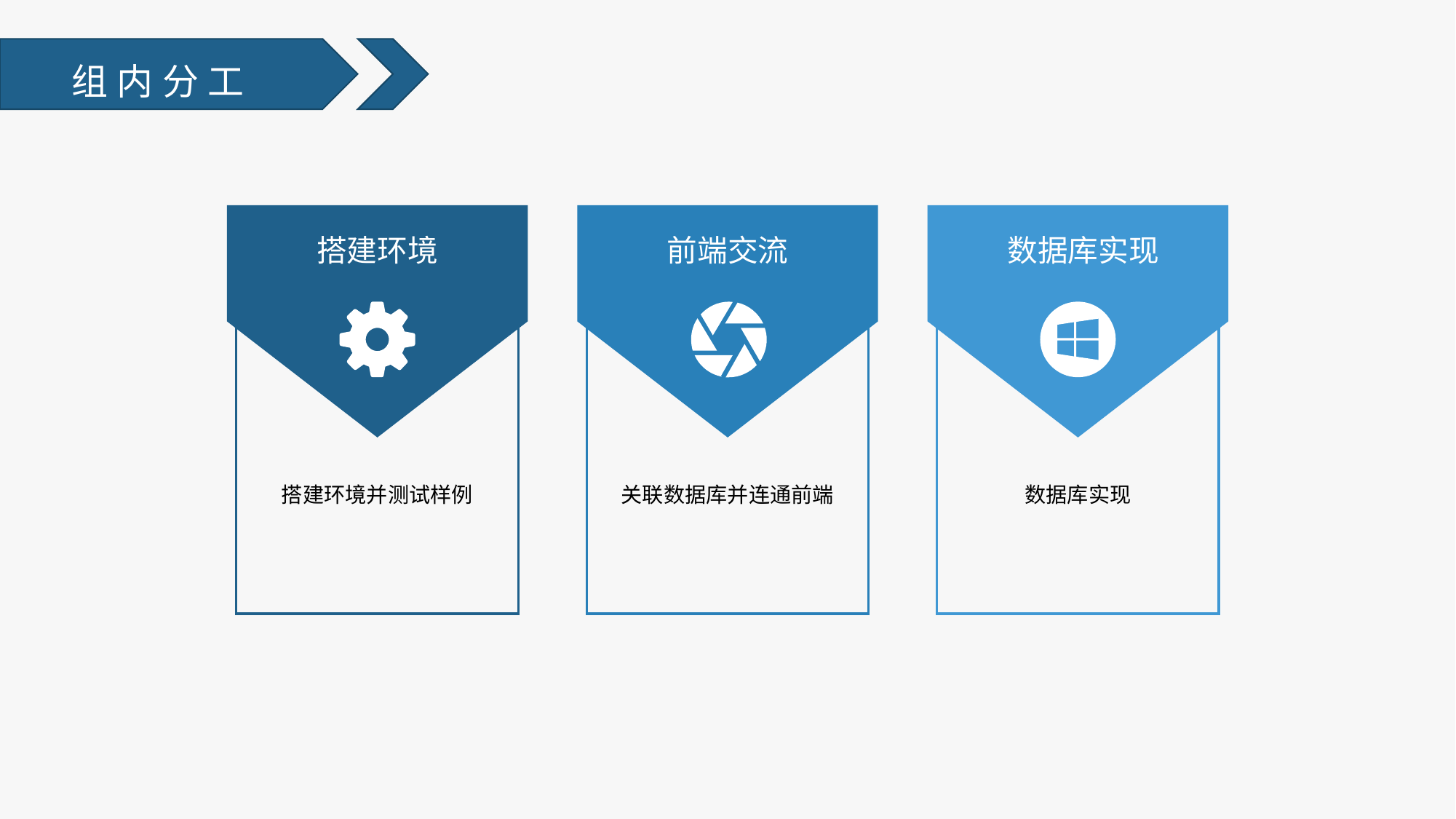

组内分工

搭建环境
前端交流
数据库实现
搭建环境并测试样例
关联数据库并连通前端
数据库实现